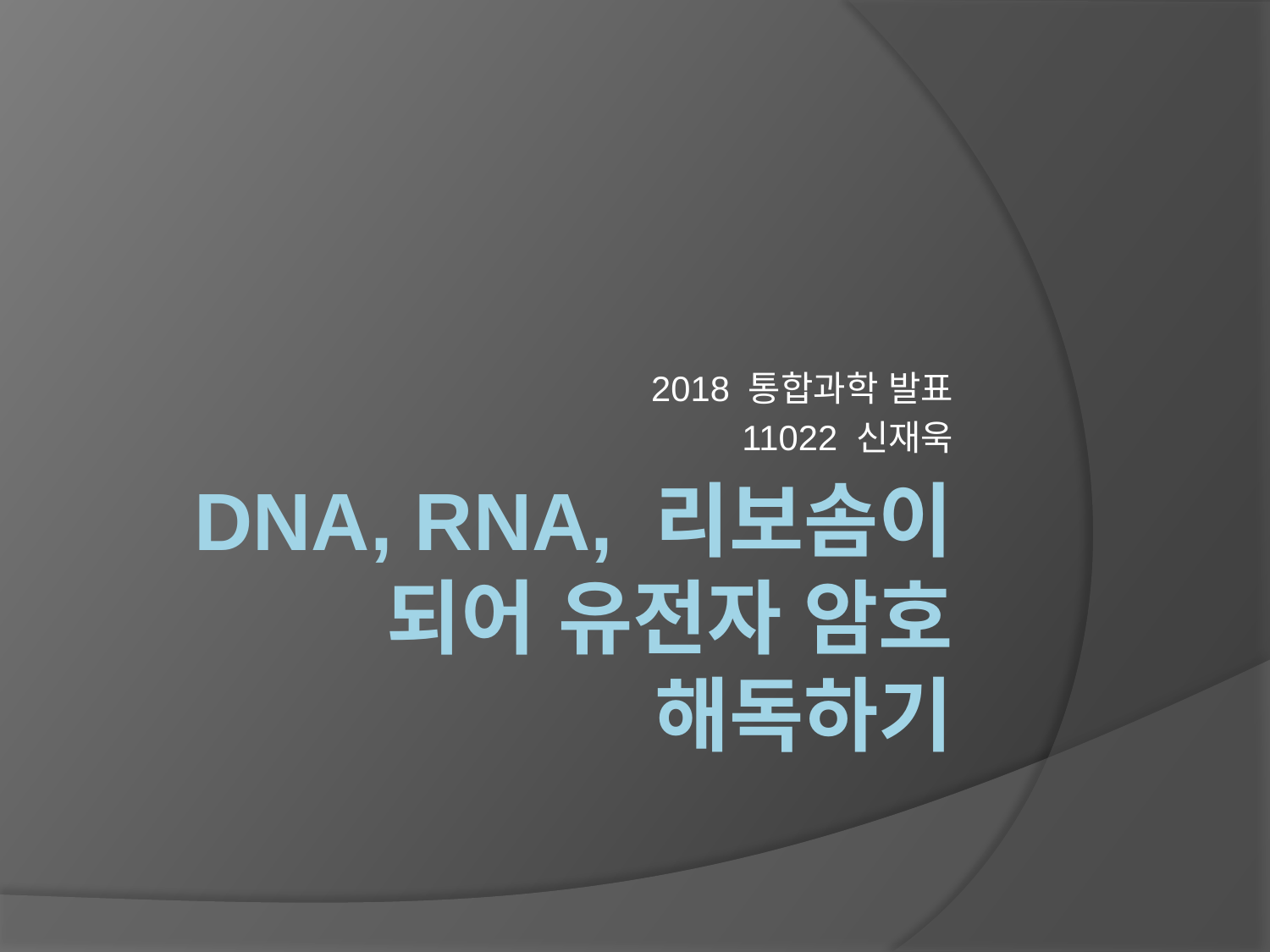

2018 통합과학 발표
11022 신재욱
# DNA, RNA, 리보솜이 되어 유전자 암호 해독하기